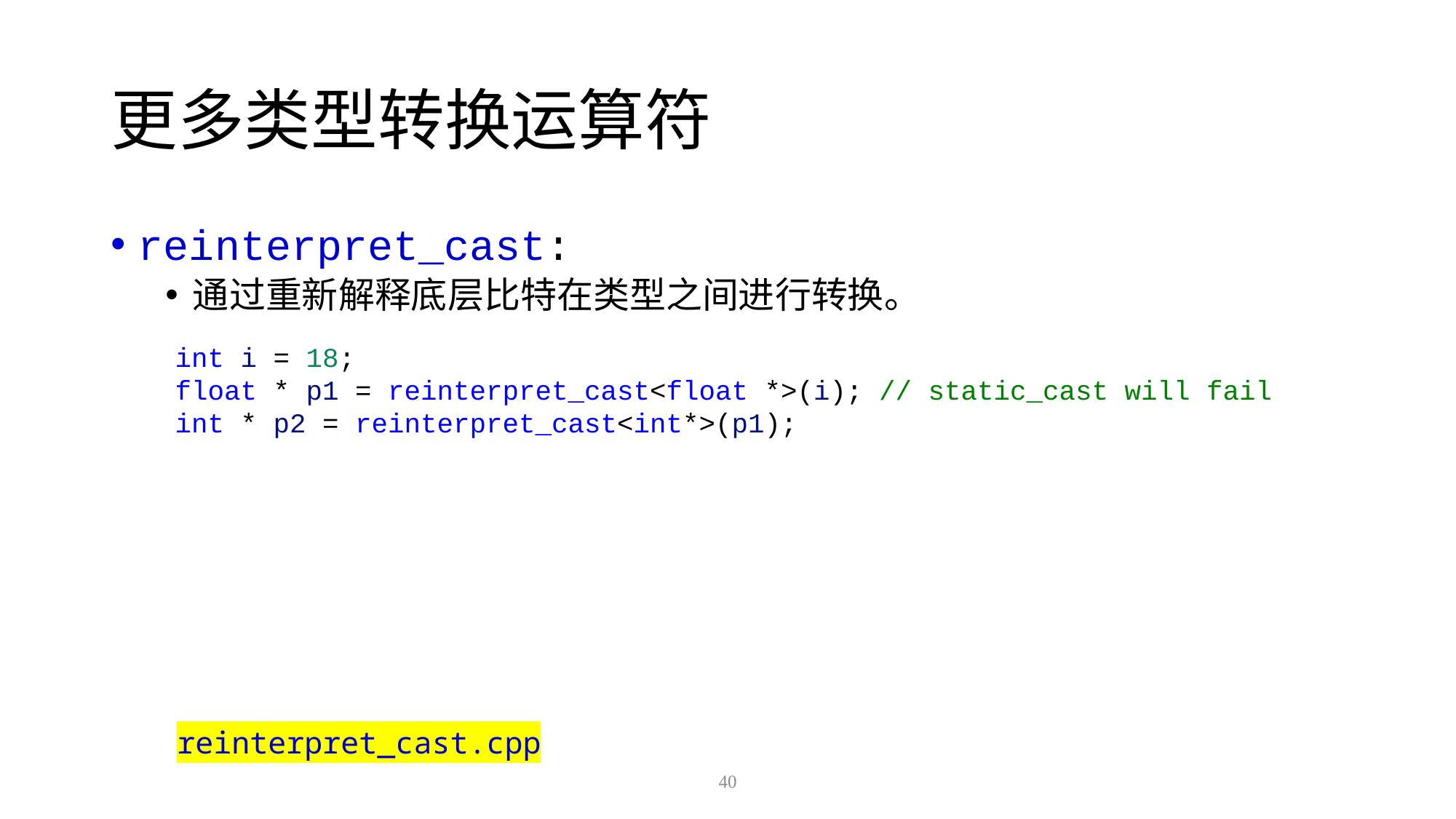

# 更多类型转换运算符
reinterpret_cast:
通过重新解释底层比特在类型之间进行转换。
int i = 18;
float * p1 = reinterpret_cast<float *>(i); // static_cast will fail
int * p2 = reinterpret_cast<int*>(p1);
reinterpret_cast.cpp
40